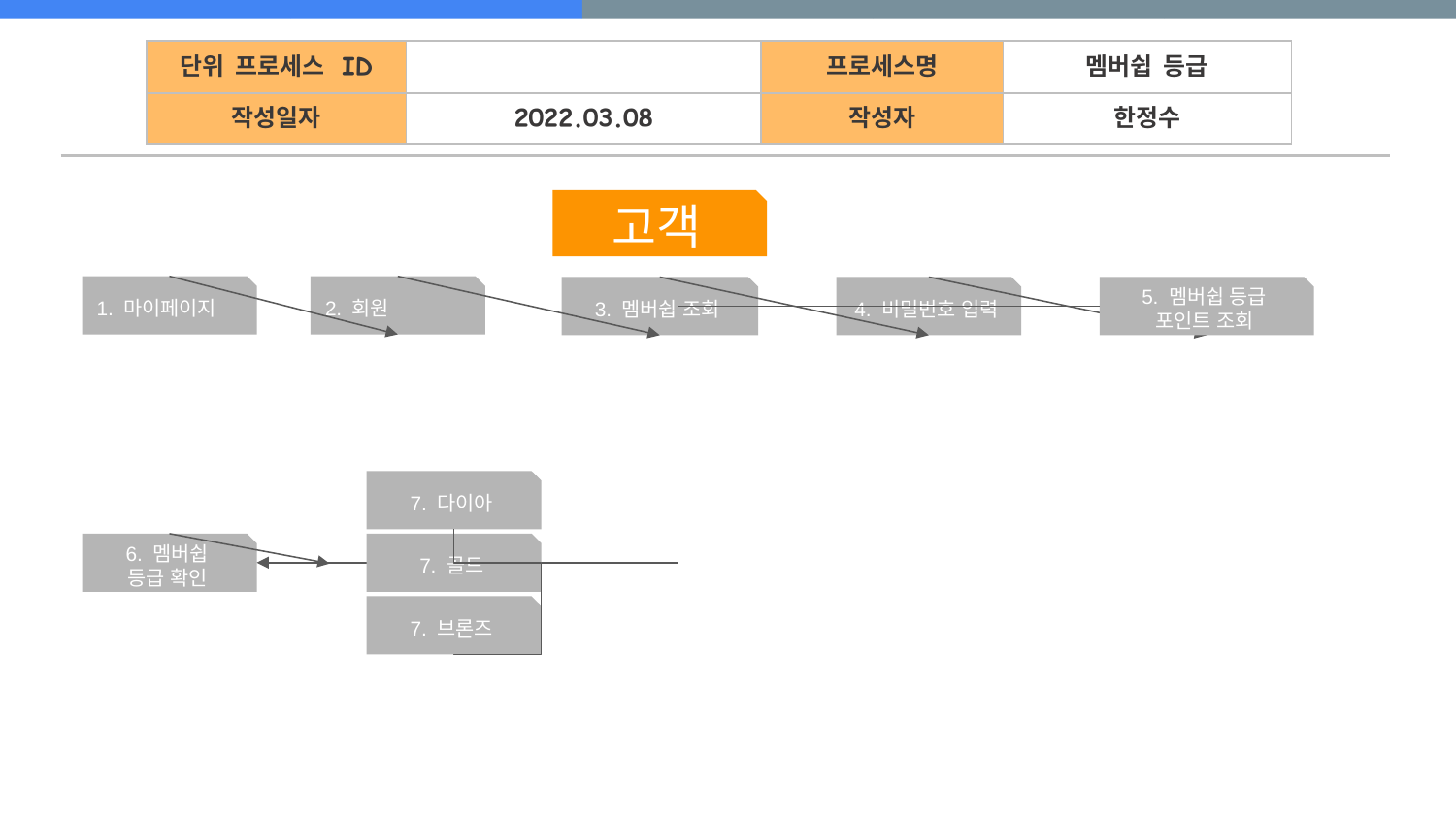

| 단위 프로세스 ID |  | 프로세스명 | 멤버쉽 등급 |
| --- | --- | --- | --- |
| 작성일자 | 2022.03.08 | 작성자 | 한정수 |
고객
1. 마이페이지
2. 회원
3. 멤버쉽 조회
4. 비밀번호 입력
5. 멤버쉽 등급
포인트 조회
7. 다이아
6. 멤버쉽
등급 확인
7. 골드
7. 브론즈